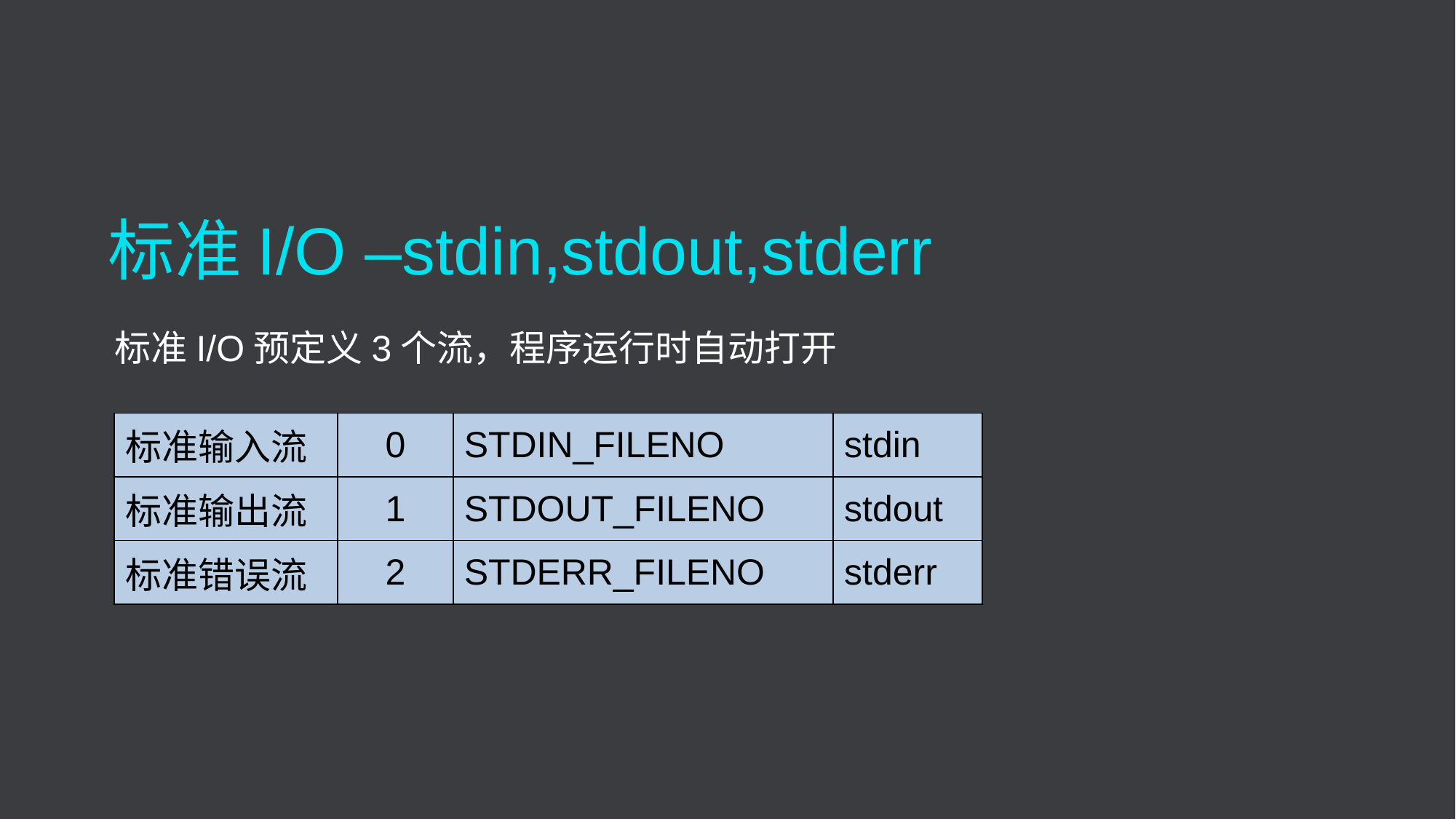

标准I/O –stdin,stdout,stderr
  标准I/O预定义3个流，程序运行时自动打开

| 标准输入流 | 0 | STDIN\_FILENO | stdin |
| --- | --- | --- | --- |
| 标准输出流 | 1 | STDOUT\_FILENO | stdout |
| 标准错误流 | 2 | STDERR\_FILENO | stderr |